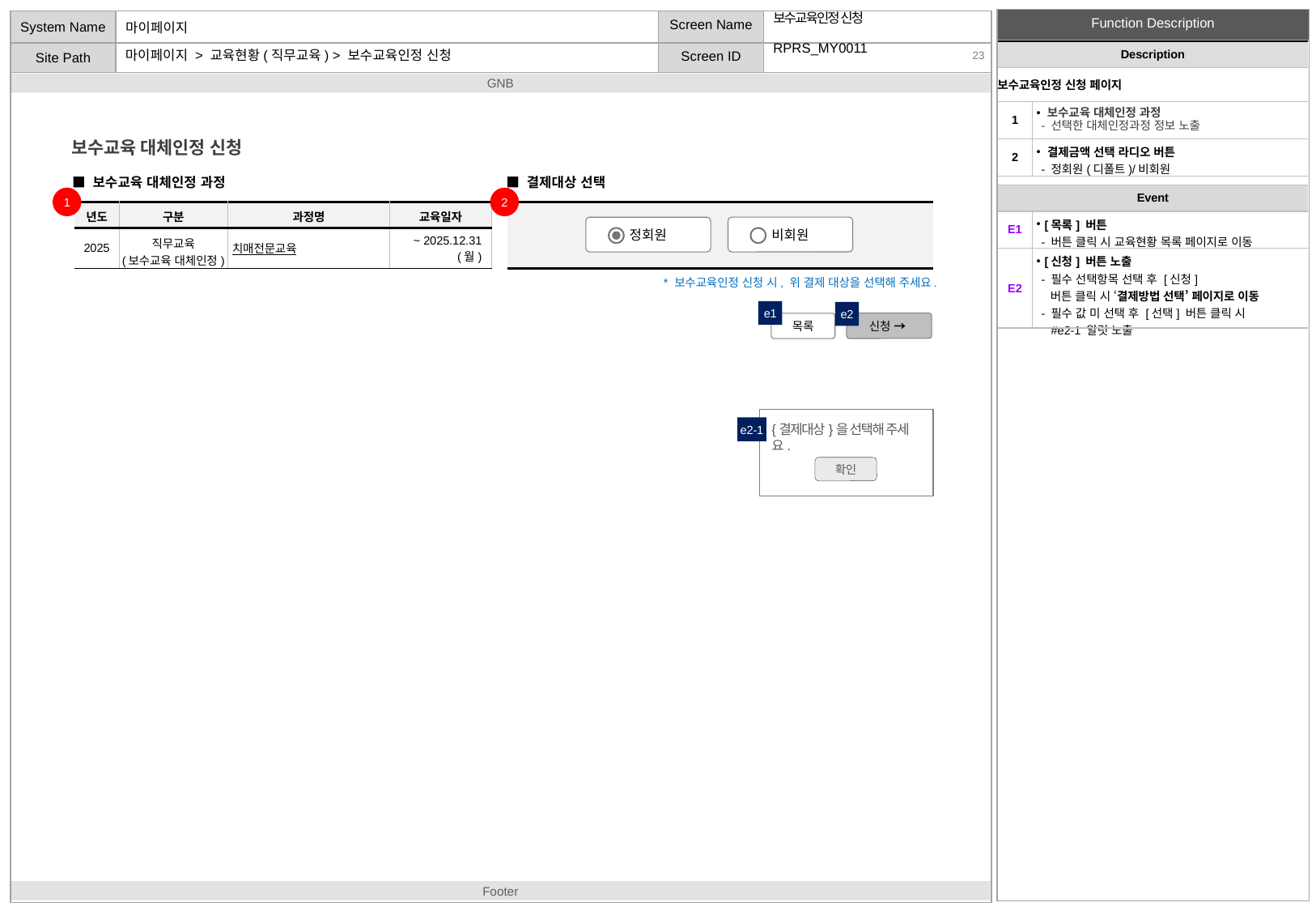

[07.04 수정]
결제데상 선택: 회비선택, 간접비선택 -> 정회원, 비회원 으로 변경
보수교육인정 신청
| Description |  |
| --- | --- |
| 보수교육인정 신청 페이지 |  |
| 1 | 보수교육 대체인정 과정 - 선택한 대체인정과정 정보 노출 |
| 2 | 결제금액 선택 라디오 버튼 - 정회원(디폴트)/비회원 |
RPRS_MY0011
# 마이페이지 > 교육현황(직무교육) > 보수교육인정 신청
보수교육 대체인정 신청
■ 보수교육 대체인정 과정
■ 결제대상 선택
| Event |  |
| --- | --- |
| E1 | [목록] 버튼 - 버튼 클릭 시 교육현황 목록 페이지로 이동 |
| E2 | [신청] 버튼 노출 - 필수 선택항목 선택 후 [신청] 버튼 클릭 시 ‘결제방법 선택’ 페이지로 이동 - 필수 값 미 선택 후 [선택] 버튼 클릭 시 #e2-1 알럿 노출 |
1
2
| 년도 | 구분 | 과정명 | 교육일자 |
| --- | --- | --- | --- |
| 2025 | 직무교육 (보수교육 대체인정) | 치매전문교육 | ~ 2025.12.31 (월) |
|  |
| --- |
비회원
정회원

* 보수교육인정 신청 시, 위 결제 대상을 선택해 주세요.
e1
e2
신청 →
목록

{결제대상}을 선택해 주세요.
확인
e2-1